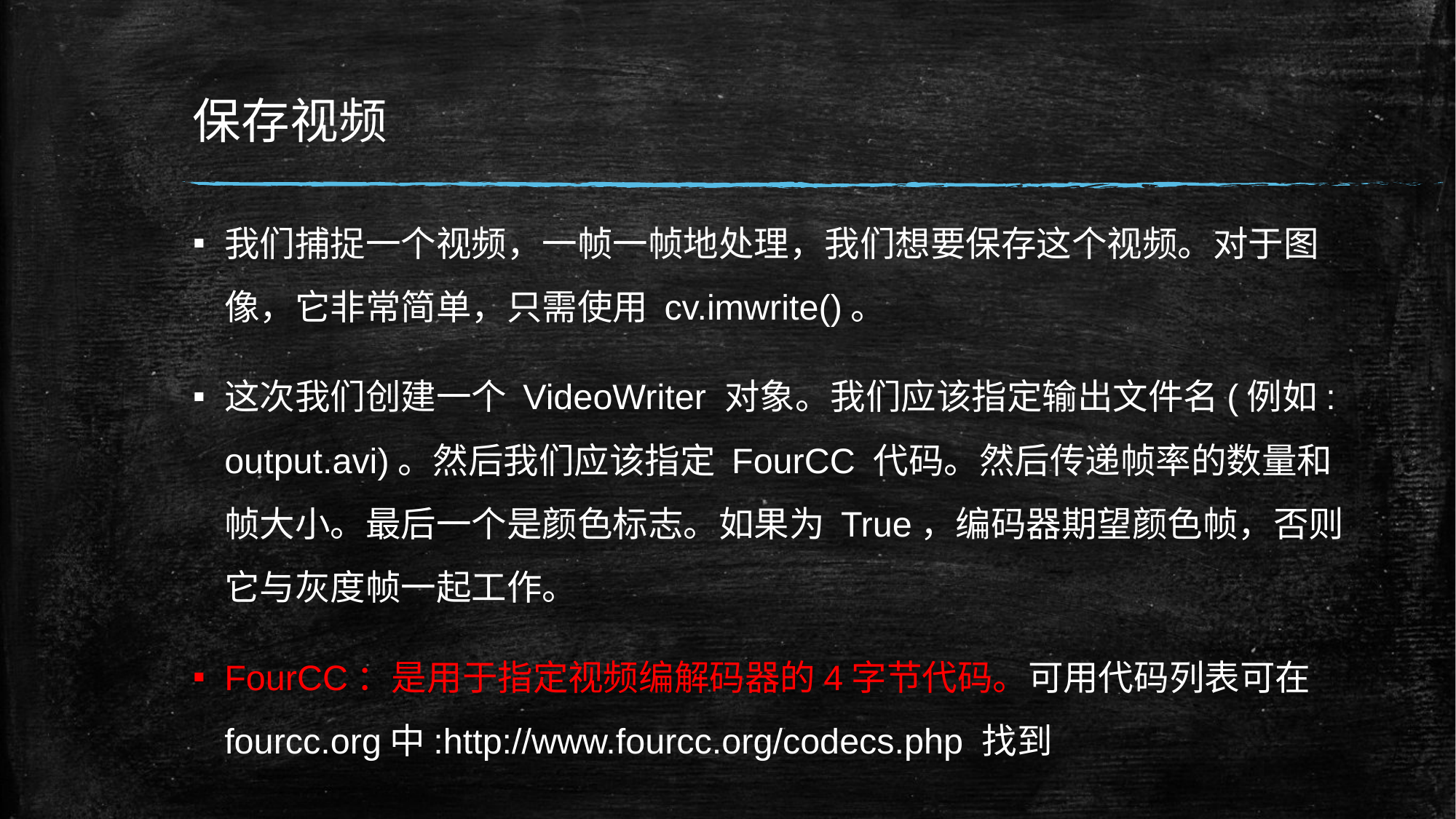

# 保存视频
我们捕捉一个视频，一帧一帧地处理，我们想要保存这个视频。对于图像，它非常简单，只需使用 cv.imwrite()。
这次我们创建一个 VideoWriter 对象。我们应该指定输出文件名(例如: output.avi)。然后我们应该指定 FourCC 代码。然后传递帧率的数量和帧大小。最后一个是颜色标志。如果为 True，编码器期望颜色帧，否则它与灰度帧一起工作。
FourCC：是用于指定视频编解码器的4字节代码。可用代码列表可在fourcc.org中:http://www.fourcc.org/codecs.php 找到